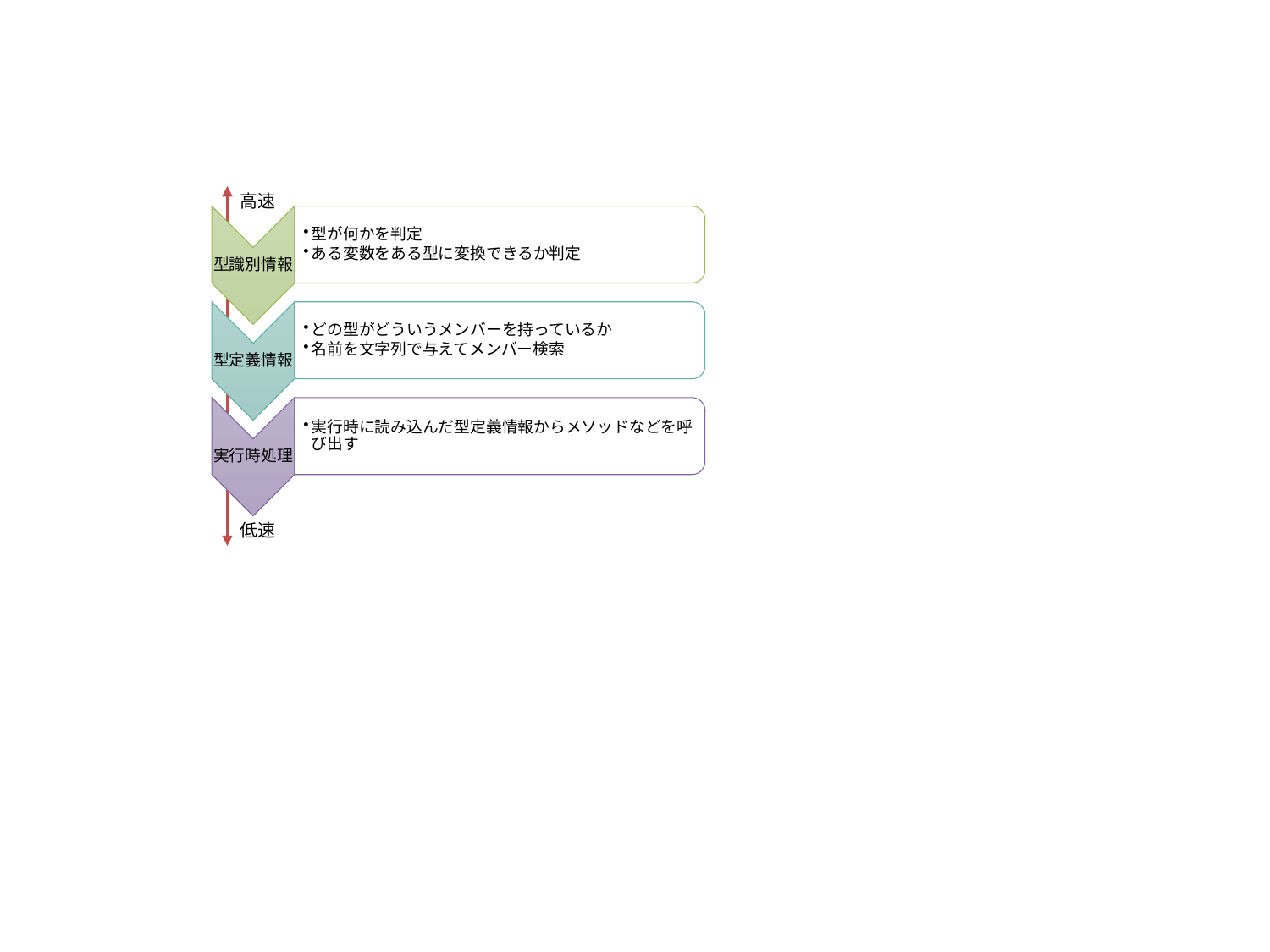

高速
型識別情報
型が何かを判定
ある変数をある型に変換できるか判定
型定義情報
どの型がどういうメンバーを持っているか
名前を文字列で与えてメンバー検索
実行時処理
実行時に読み込んだ型定義情報からメソッドなどを呼び出す
低速